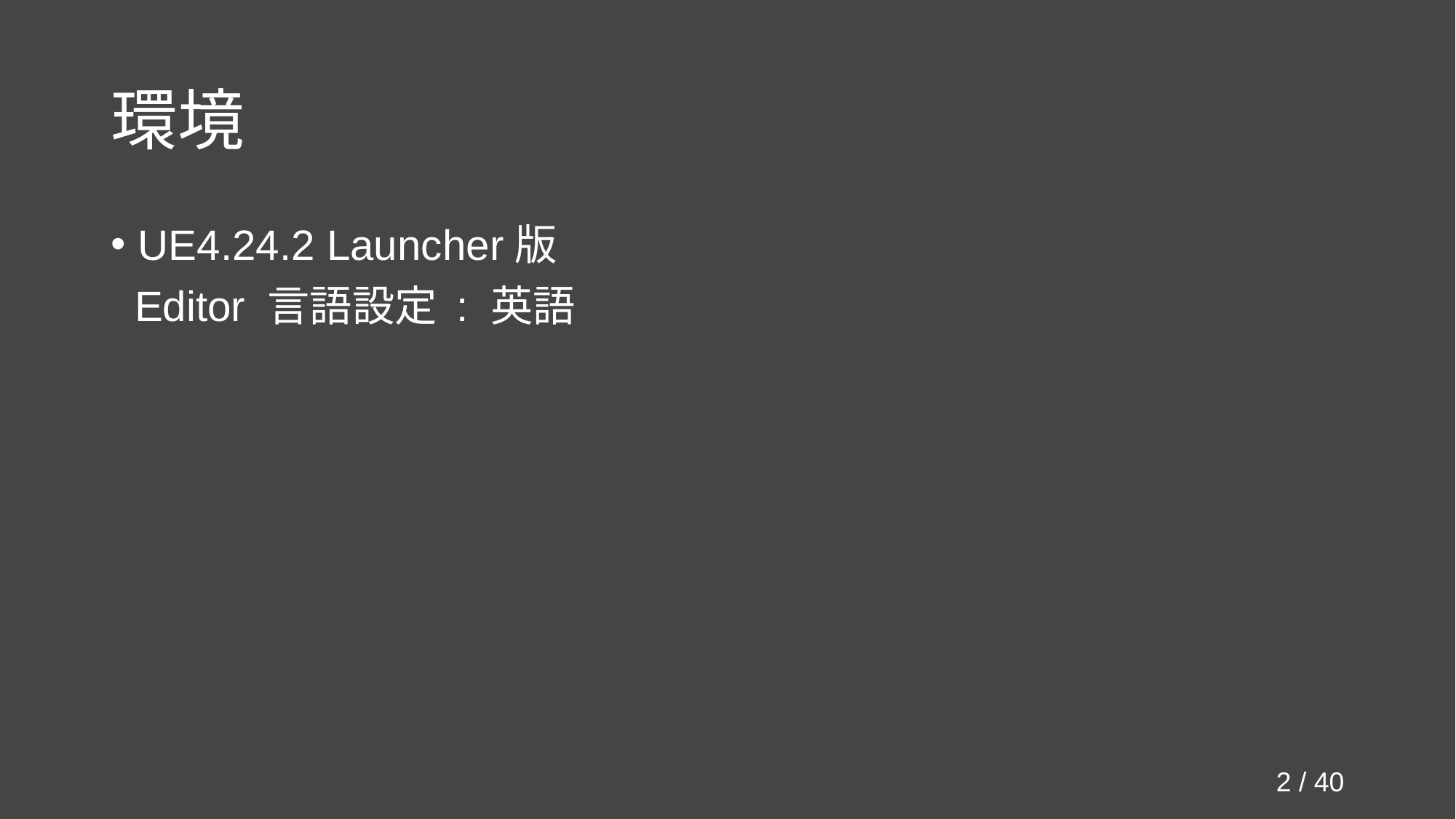

# 環境
UE4.24.2 Launcher版
  Editor 言語設定 : 英語
2 / 40